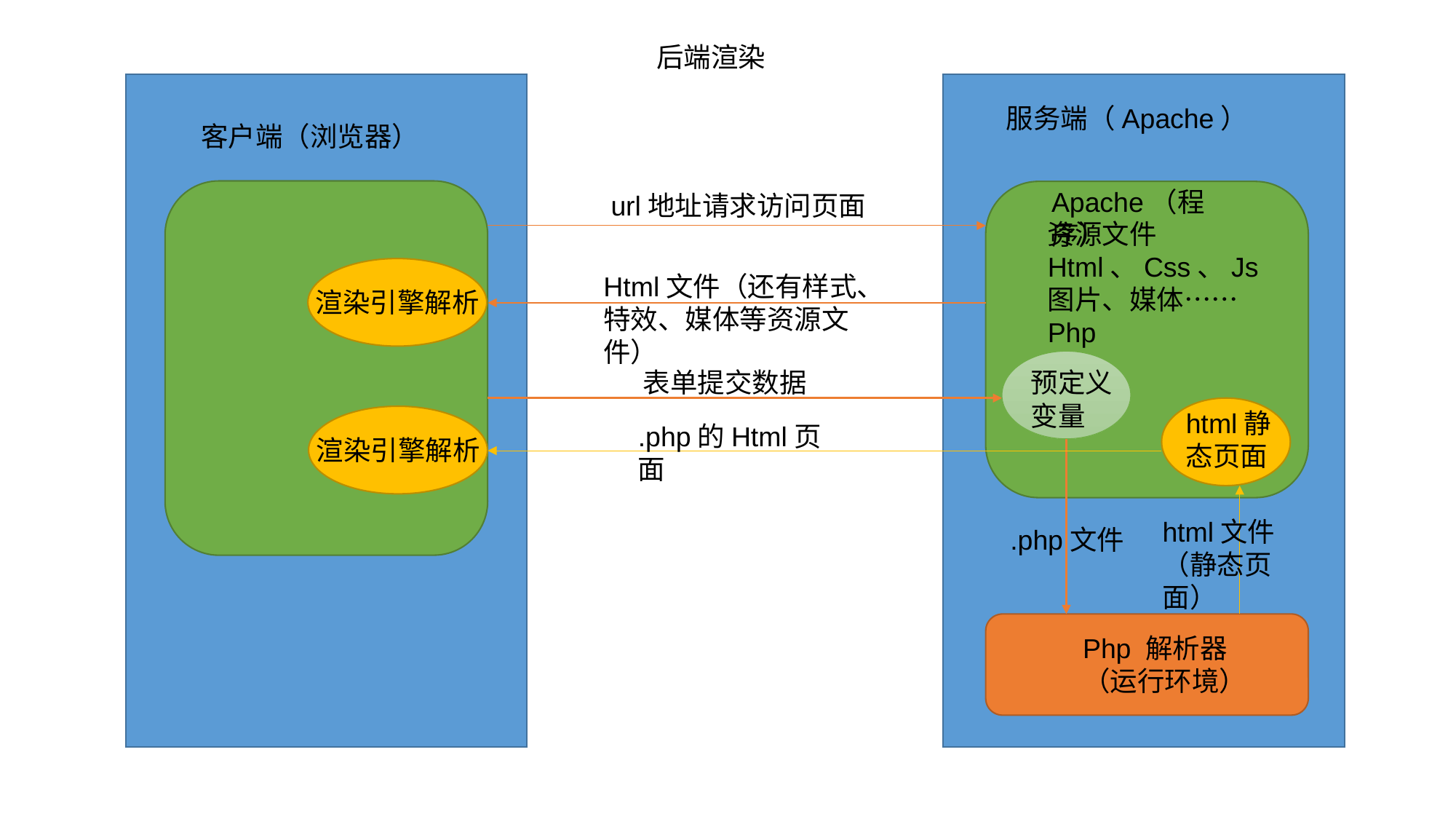

后端渲染

服务端（Apache）
客户端（浏览器）
Apache（程序）

url地址请求访问页面
资源文件
Html、Css、Js
图片、媒体……
Php

Html文件（还有样式、特效、媒体等资源文件）
渲染引擎解析

表单提交数据
预定义
变量

html静
态页面

.php的Html页面
渲染引擎解析
html文件
（静态页面）
.php文件

Php 解析器
（运行环境）